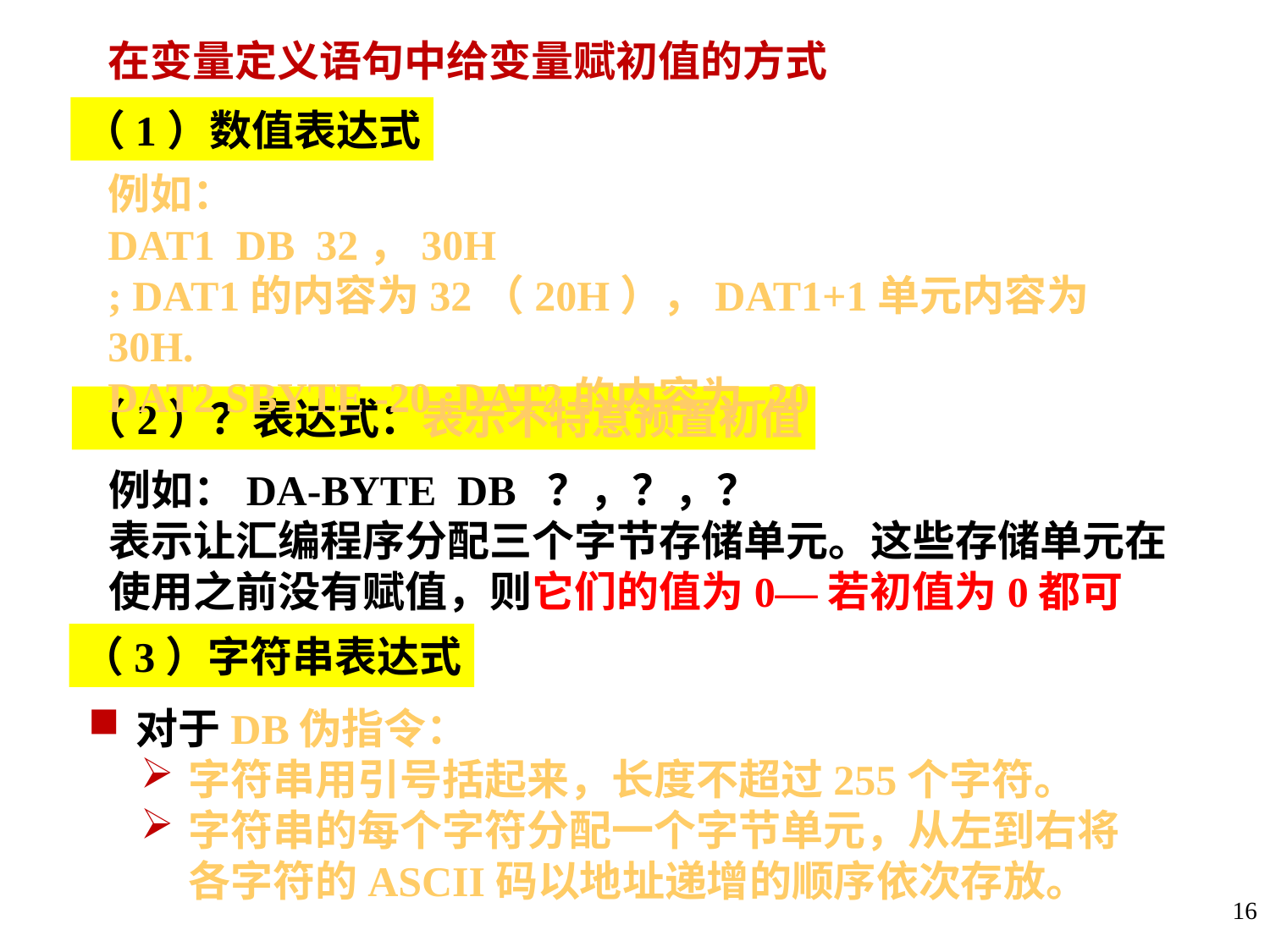

在变量定义语句中给变量赋初值的方式
（1）数值表达式
例如：
DAT1  DB  32，30H
; DAT1的内容为32（20H），DAT1+1单元内容为30H.
DAT2 SBYTE -20 ;DAT2的内容为-20
（2）？表达式：表示不特意预置初值
例如：DA-BYTE  DB  ？，？，？
表示让汇编程序分配三个字节存储单元。这些存储单元在使用之前没有赋值，则它们的值为0—若初值为0都可用？。
（3）字符串表达式
对于DB伪指令：
字符串用引号括起来，长度不超过255个字符。
字符串的每个字符分配一个字节单元，从左到右将各字符的ASCII码以地址递增的顺序依次存放。
16